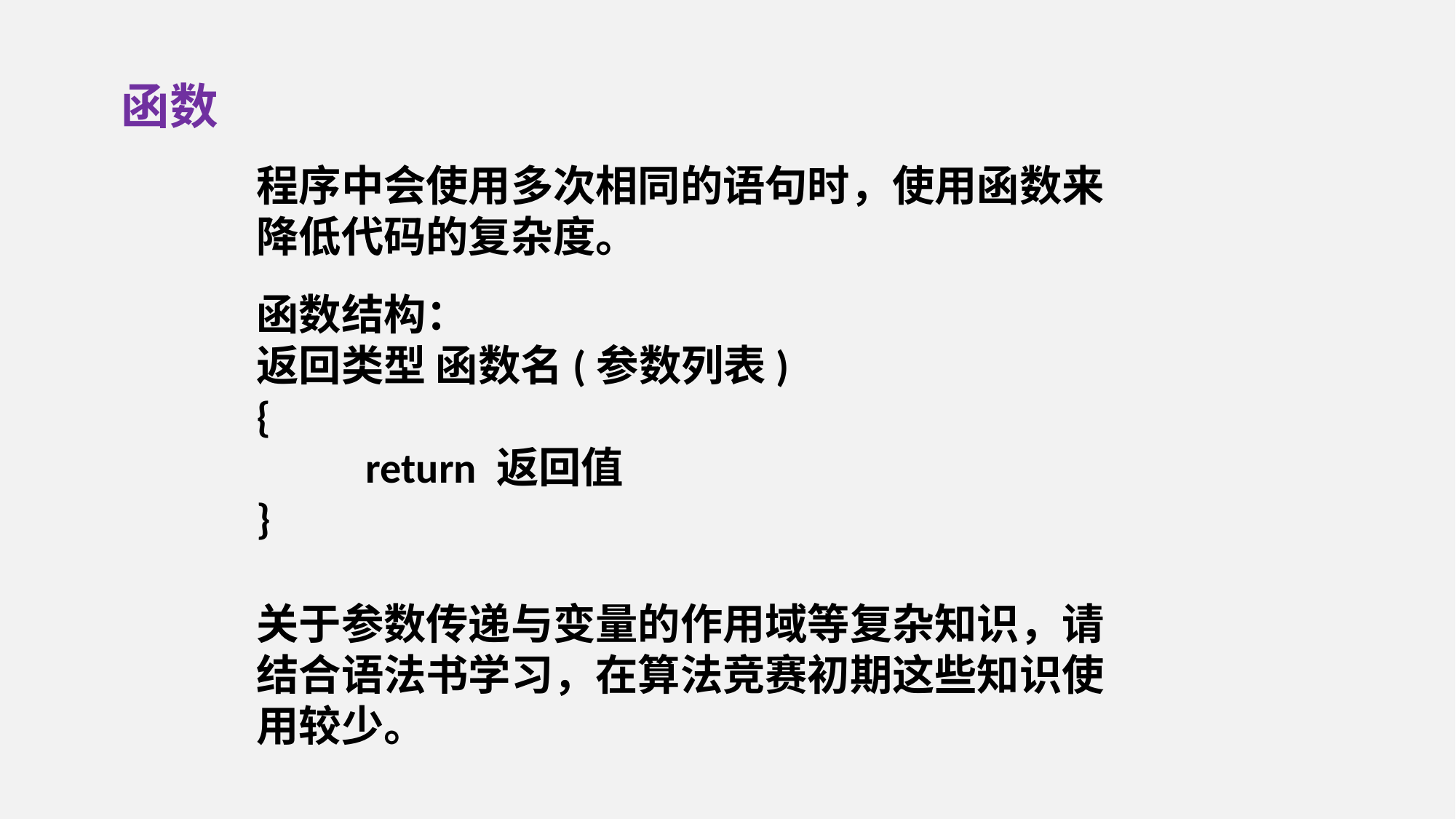

函数
程序中会使用多次相同的语句时，使用函数来降低代码的复杂度。
函数结构：
返回类型 函数名(参数列表)
{
	return 返回值
}
关于参数传递与变量的作用域等复杂知识，请结合语法书学习，在算法竞赛初期这些知识使用较少。